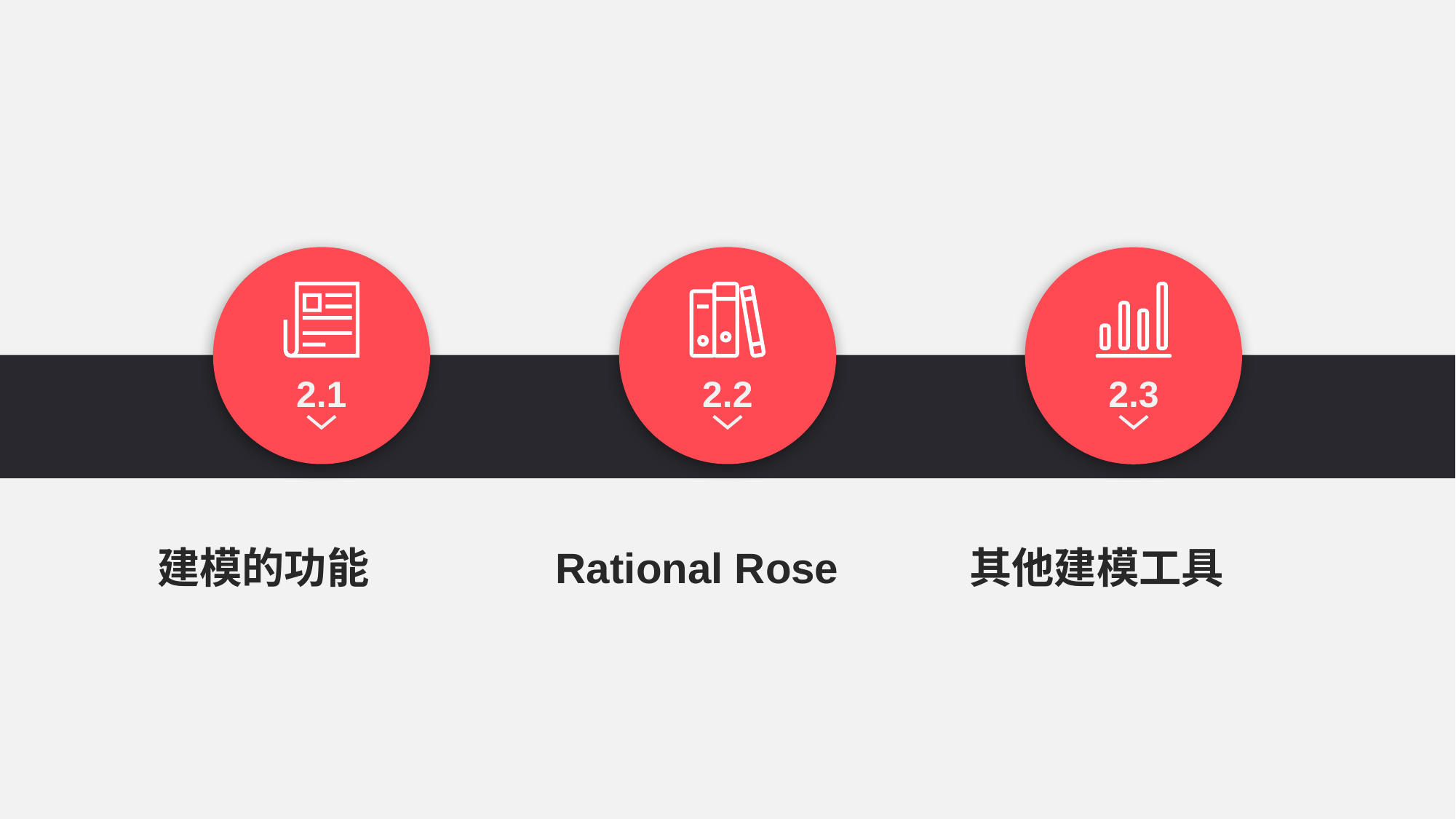

2.1

2.2

2.3

建模的功能
Rational Rose
其他建模工具